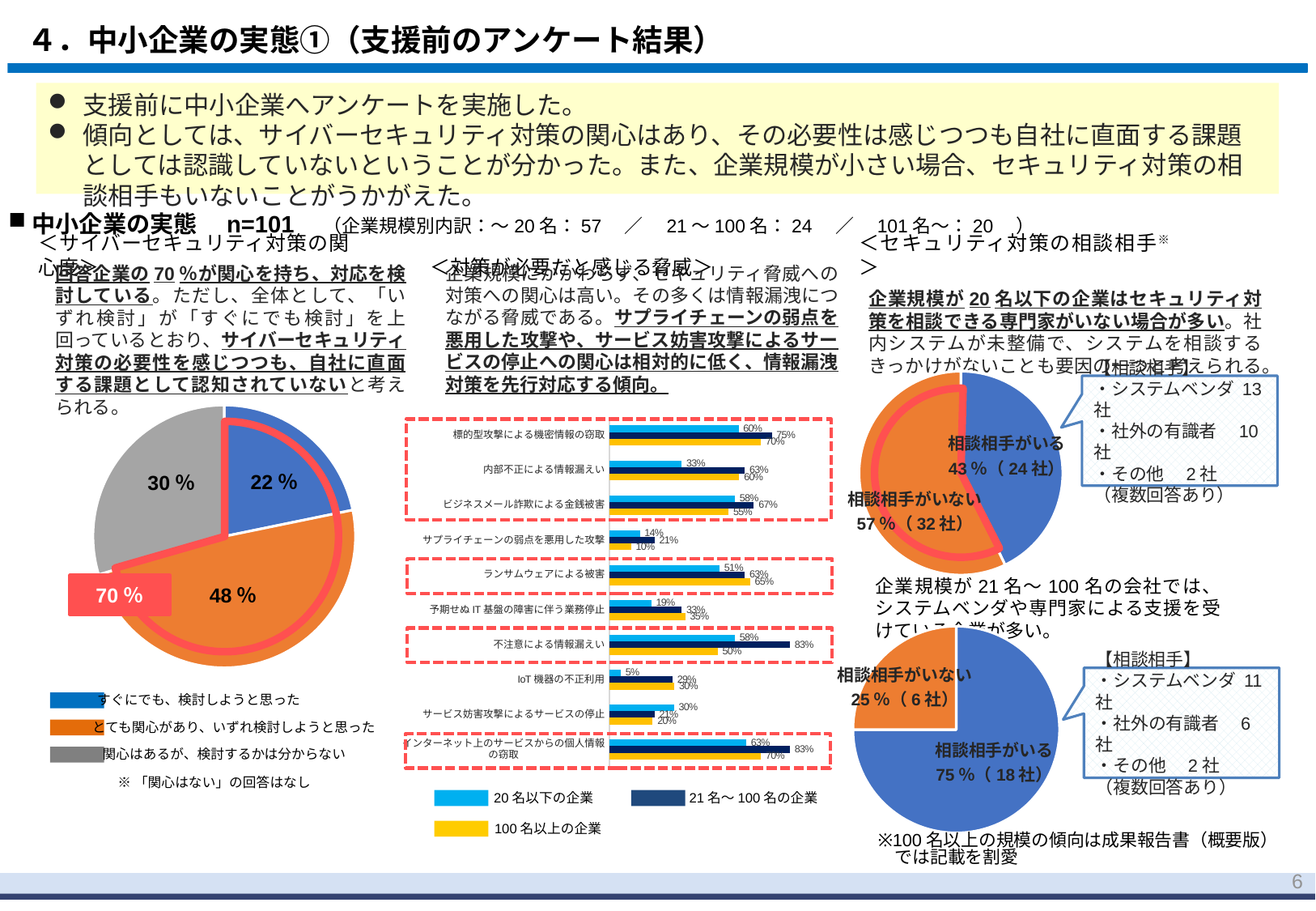

# ４．中小企業の実態①（支援前のアンケート結果）
支援前に中小企業へアンケートを実施した。
傾向としては、サイバーセキュリティ対策の関心はあり、その必要性は感じつつも自社に直面する課題としては認識していないということが分かった。また、企業規模が小さい場合、セキュリティ対策の相談相手もいないことがうかがえた。
中小企業の実態　n=101　（企業規模別内訳：～20名：57　／　21～100名：24　／　101名～：20　）
＜サイバーセキュリティ対策の関心度＞
＜対策が必要だと感じる脅威＞
＜セキュリティ対策の相談相手※＞
回答企業の70％が関心を持ち、対応を検討している。ただし、全体として、「いずれ検討」が「すぐにでも検討」を上回っているとおり、サイバーセキュリティ対策の必要性を感じつつも、自社に直面する課題として認知されていないと考えられる。
企業規模にかかわらず、セキュリティ脅威への対策への関心は高い。その多くは情報漏洩につながる脅威である。サプライチェーンの弱点を悪用した攻撃や、サービス妨害攻撃によるサービスの停止への関心は相対的に低く、情報漏洩対策を先行対応する傾向。
企業規模が20名以下の企業はセキュリティ対策を相談できる専門家がいない場合が多い。社内システムが未整備で、システムを相談するきっかけがないことも要因の一つと考えられる。

### Chart

| Category |  |
|---|---|
| いる | 24.0 |
| いない | 32.0 |
【相談相手】
・システムベンダ 13社
・社外の有識者　10社
・その他　2社
（複数回答あり）

### Chart

| Category |  |
|---|---|
| すぐにでも、検討しようと思った | 22.0 |
| とても関心があり、いずれ検討しようと思った | 49.0 |
| 関心はあるが、検討するかはわからない | 30.0 |
| 関心はない | 0.0 |
22％
30％
48％

### Chart

| Category | ~20名（認知率） | ~100名（認知率） | 101名~（認知率） |
|---|---|---|---|
| 標的型攻撃による機密情報の窃取 | 0.5964912280701754 | 0.75 | 0.7 |
| 内部不正による情報漏えい | 0.3333333333333333 | 0.625 | 0.6 |
| ビジネスメール詐欺による金銭被害 | 0.5789473684210527 | 0.6666666666666666 | 0.55 |
| サプライチェーンの弱点を悪用した攻撃 | 0.14035087719298245 | 0.20833333333333334 | 0.1 |
| ランサムウェアによる被害 | 0.5087719298245614 | 0.625 | 0.65 |
| 予期せぬIT基盤の障害に伴う業務停止 | 0.19298245614035087 | 0.3333333333333333 | 0.35 |
| 不注意による情報漏えい | 0.5789473684210527 | 0.8333333333333334 | 0.5 |
| IoT機器の不正利用 | 0.05263157894736842 | 0.2916666666666667 | 0.3 |
| サービス妨害攻撃によるサービスの停止 | 0.2982456140350877 | 0.20833333333333334 | 0.2 |
| インターネット上のサービスからの個人情報の窃取 | 0.631578947368421 | 0.8333333333333334 | 0.7 |

相談相手がいる
43％（24社）
相談相手がいない
57％（32社）

企業規模が21名～100名の会社では、システムベンダや専門家による支援を受けている企業が多い。
70％

### Chart

| Category |  |
|---|---|
| いる | 18.0 |
| いない | 6.0 |
相談相手がいない
25％（6社）
【相談相手】
・システムベンダ 11社
・社外の有識者　6社
・その他　2社
（複数回答あり）
すぐにでも、検討しようと思った

とても関心があり、いずれ検討しようと思った

相談相手がいる
75％（18社）
関心はあるが、検討するかは分からない

※「関心はない」の回答はなし
20名以下の企業
21名～100名の企業

100名以上の企業

※100名以上の規模の傾向は成果報告書（概要版）では記載を割愛
6